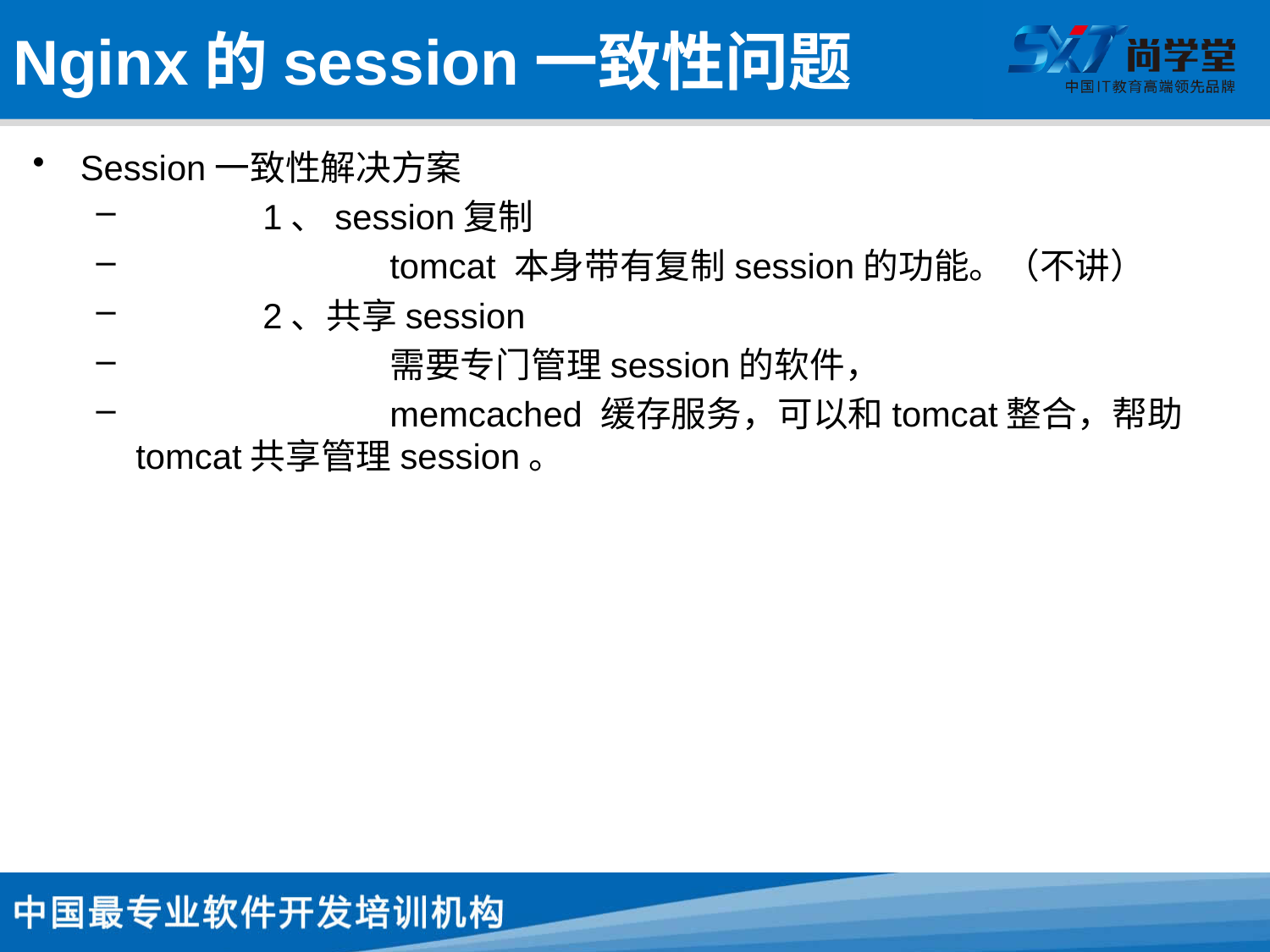

# Nginx的session一致性问题
Session一致性解决方案
	1、session复制
		tomcat 本身带有复制session的功能。（不讲）
	2、共享session
		需要专门管理session的软件，
		memcached 缓存服务，可以和tomcat整合，帮助tomcat共享管理session。